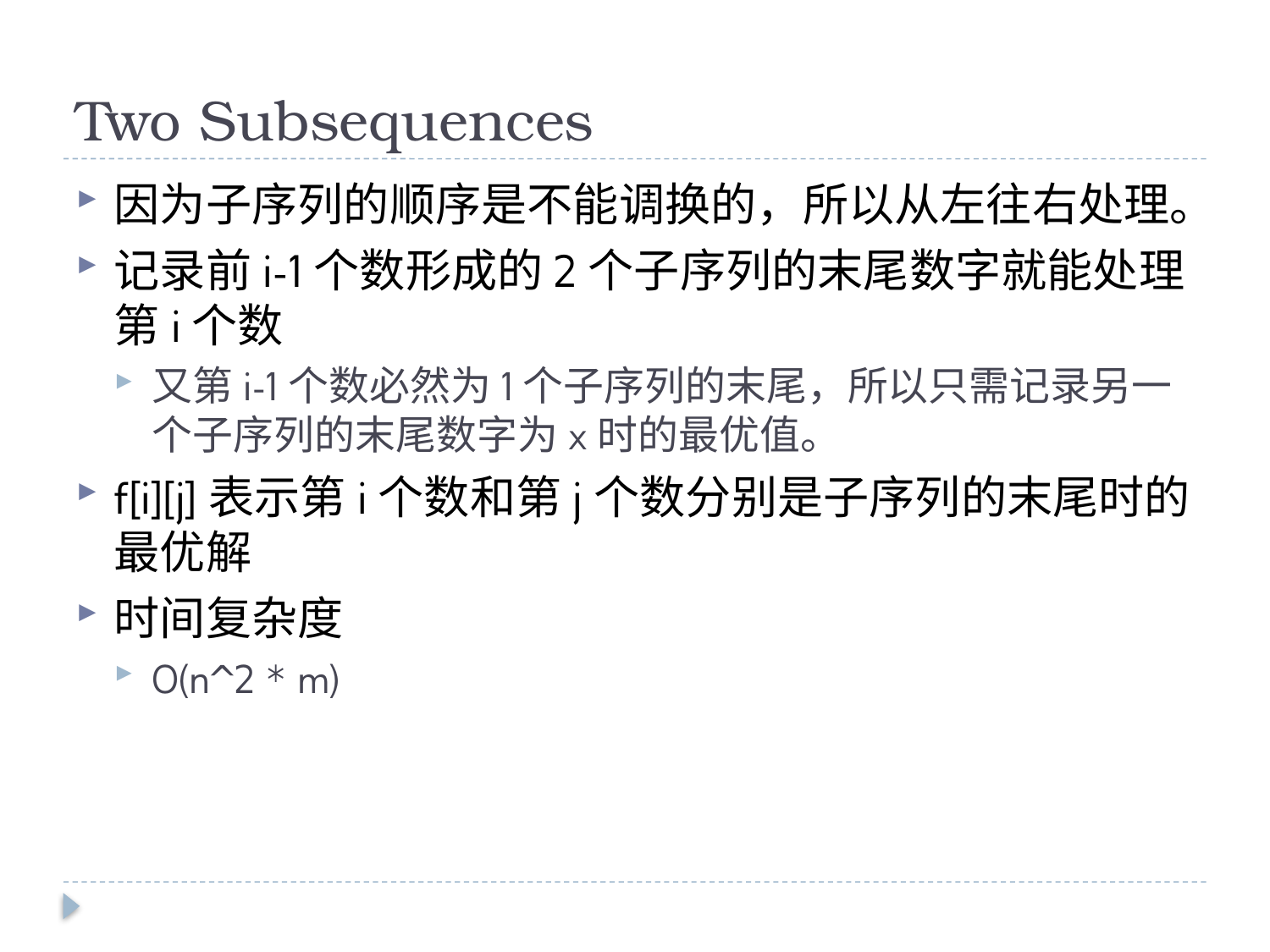

# Two Subsequences
因为子序列的顺序是不能调换的，所以从左往右处理。
记录前i-1个数形成的2个子序列的末尾数字就能处理第i个数
又第i-1个数必然为1个子序列的末尾，所以只需记录另一个子序列的末尾数字为x时的最优值。
f[i][j]表示第i个数和第j个数分别是子序列的末尾时的最优解
时间复杂度
O(n^2 * m)